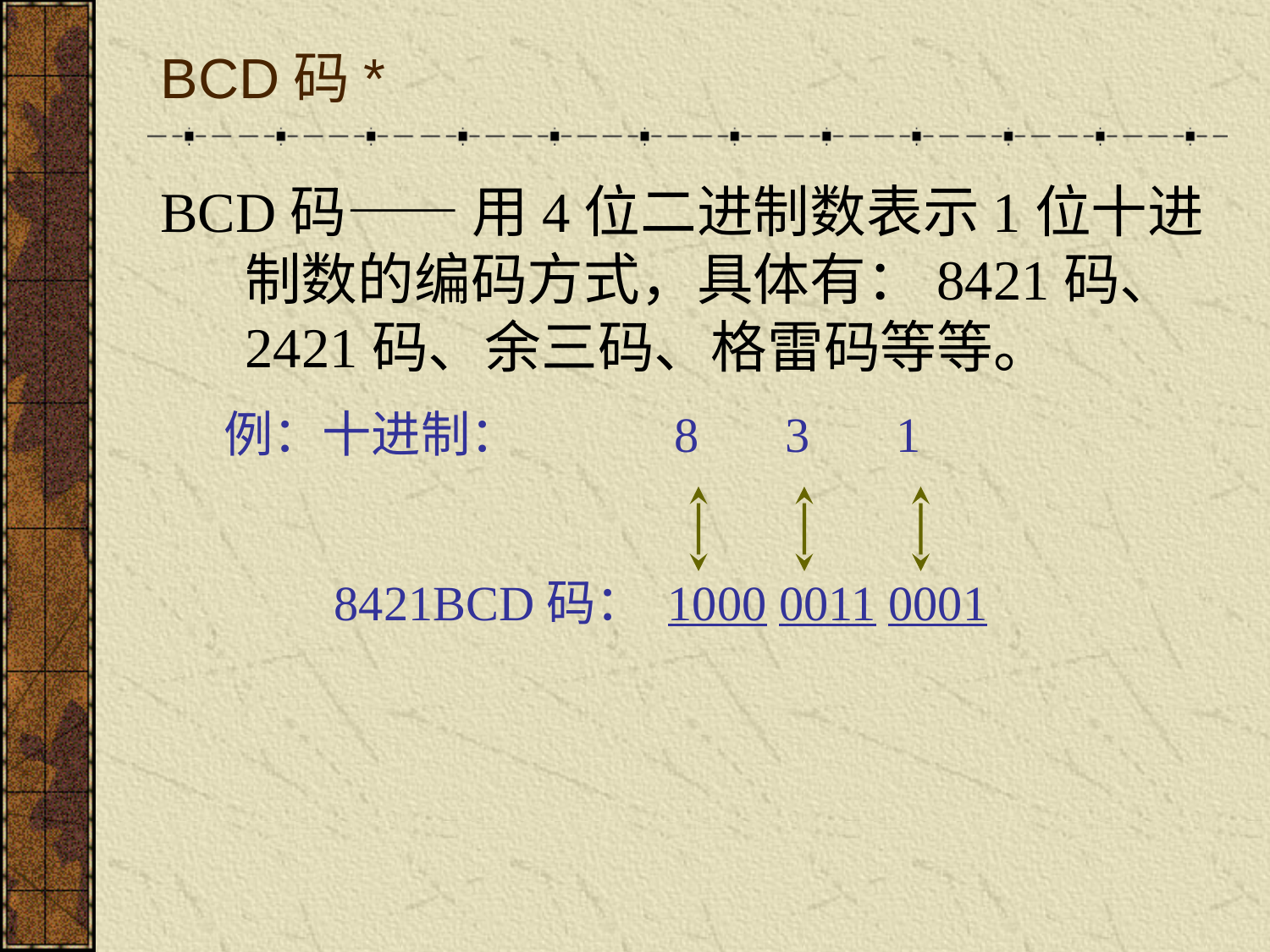

# BCD码*
BCD码—— 用4位二进制数表示1位十进制数的编码方式，具体有：8421码、2421码、余三码、格雷码等等。
例：十进制：             8       3       1

         8421BCD码： 1000 0011 0001